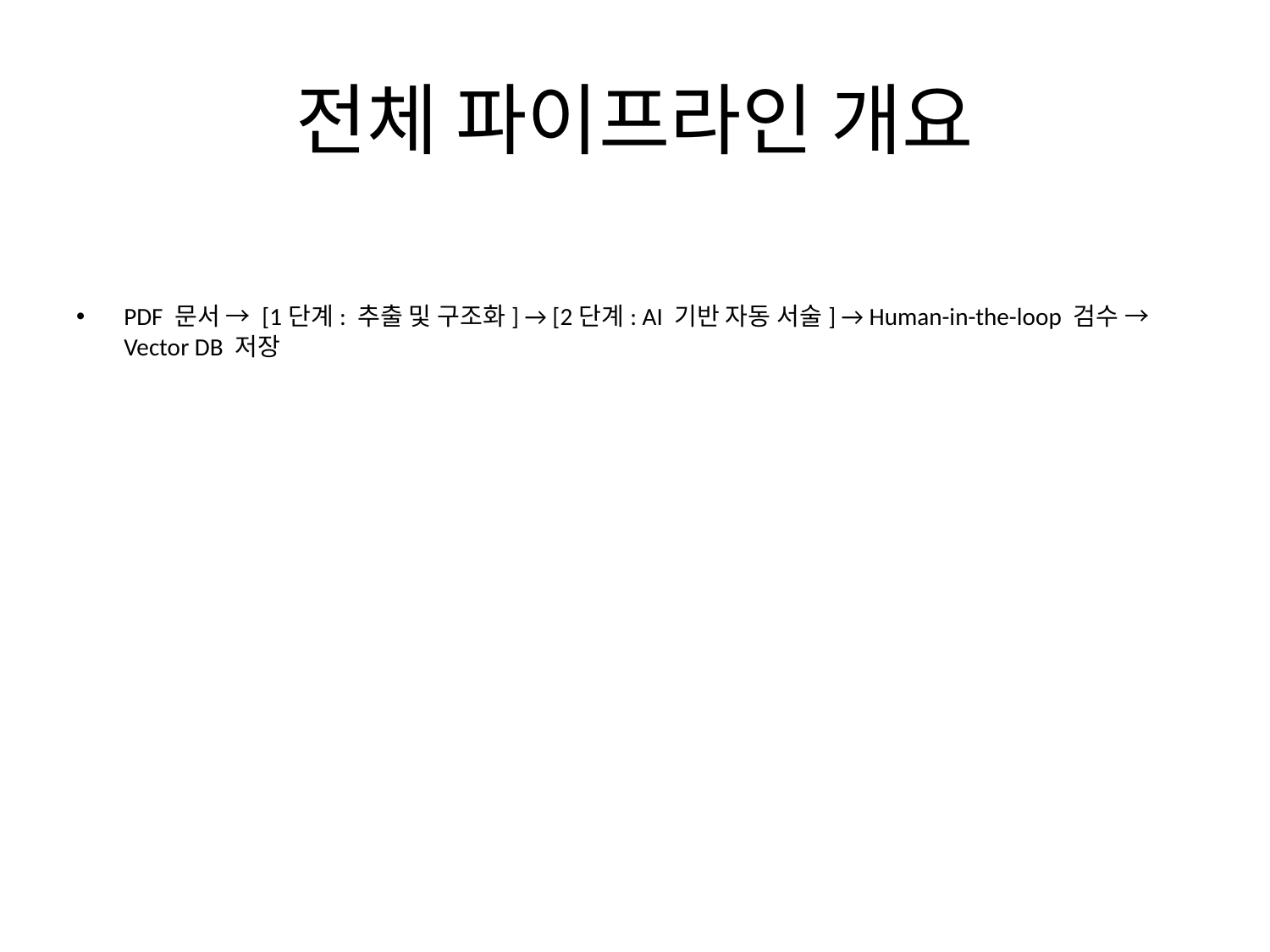

# 전체 파이프라인 개요

PDF 문서 → [1단계: 추출 및 구조화] → [2단계: AI 기반 자동 서술] → Human-in-the-loop 검수 → Vector DB 저장